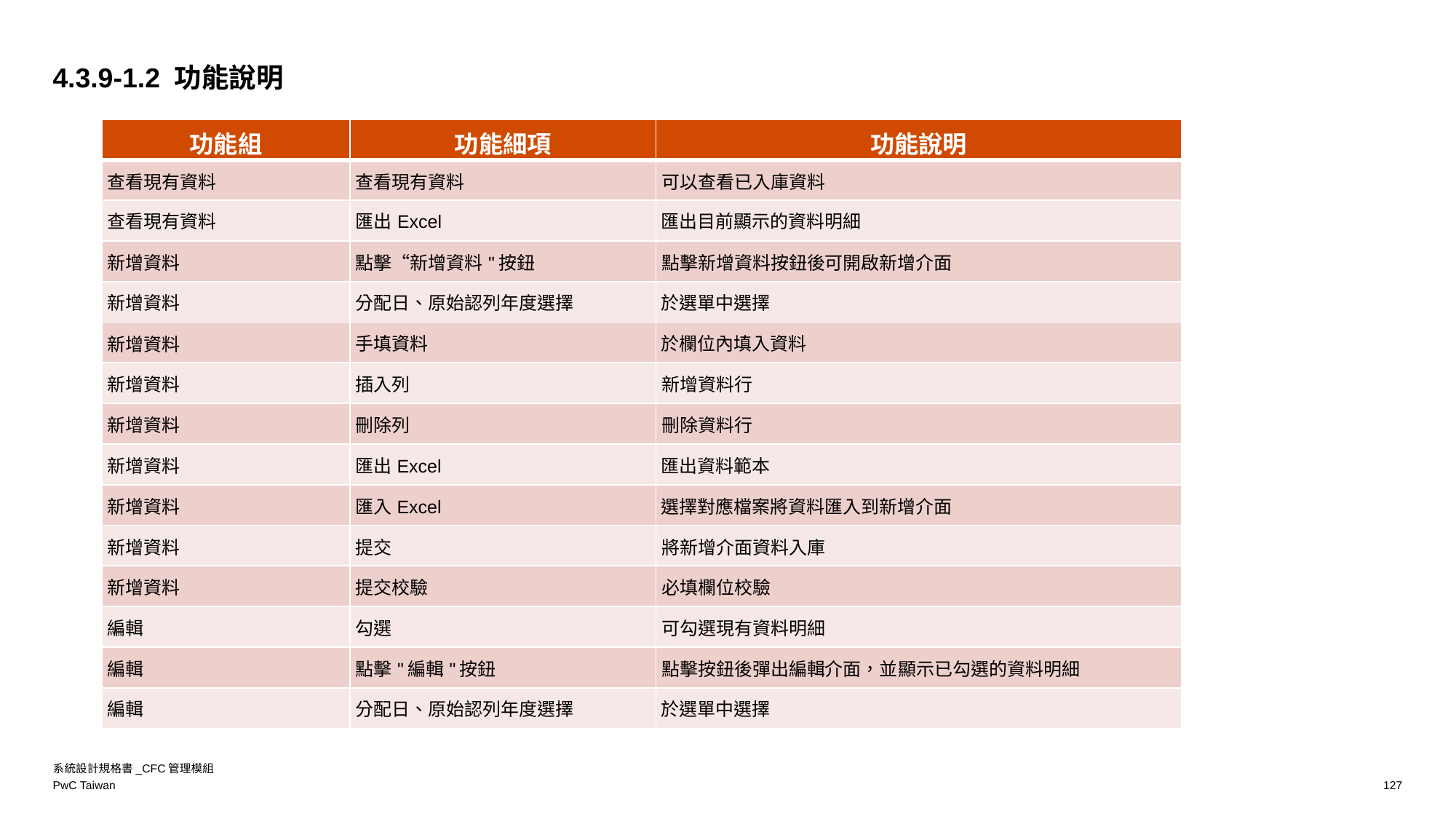

4.3.9-1.2 功能說明
| 功能組 | 功能細項 | 功能說明 |
| --- | --- | --- |
| 查看現有資料 | 查看現有資料 | 可以查看已入庫資料 |
| 查看現有資料 | 匯出Excel | 匯出目前顯示的資料明細 |
| 新增資料 | 點擊“新增資料"按鈕 | 點擊新增資料按鈕後可開啟新增介面 |
| 新增資料 | 分配日、原始認列年度選擇 | 於選單中選擇 |
| 新增資料 | 手填資料 | 於欄位內填入資料 |
| 新增資料 | 插入列 | 新增資料行 |
| 新增資料 | 刪除列 | 刪除資料行 |
| 新增資料 | 匯出Excel | 匯出資料範本 |
| 新增資料 | 匯入Excel | 選擇對應檔案將資料匯入到新增介面 |
| 新增資料 | 提交 | 將新增介面資料入庫 |
| 新增資料 | 提交校驗 | 必填欄位校驗 |
| 編輯 | 勾選 | 可勾選現有資料明細 |
| 編輯 | 點擊"編輯"按鈕 | 點擊按鈕後彈出編輯介面，並顯示已勾選的資料明細 |
| 編輯 | 分配日、原始認列年度選擇 | 於選單中選擇 |
系統設計規格書_CFC管理模組
127